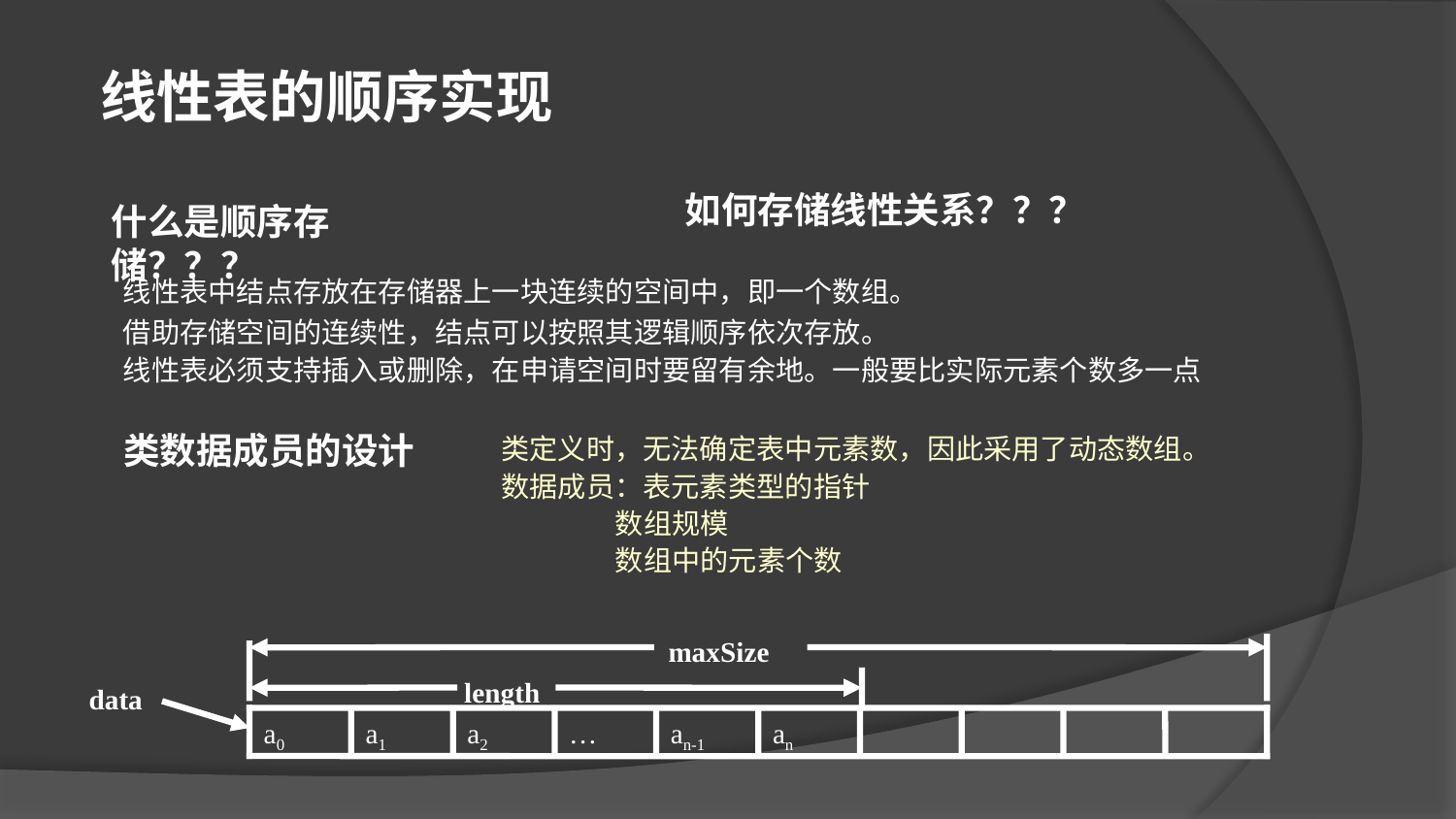

线性表的顺序实现
如何存储线性关系？？？
什么是顺序存储？？？
线性表中结点存放在存储器上一块连续的空间中，即一个数组。
借助存储空间的连续性，结点可以按照其逻辑顺序依次存放。
线性表必须支持插入或删除，在申请空间时要留有余地。一般要比实际元素个数多一点
类数据成员的设计
类定义时，无法确定表中元素数，因此采用了动态数组。
数据成员：表元素类型的指针
                 数组规模
                 数组中的元素个数
maxSize

  length

data

a0

a1

a2

…

an-1

an